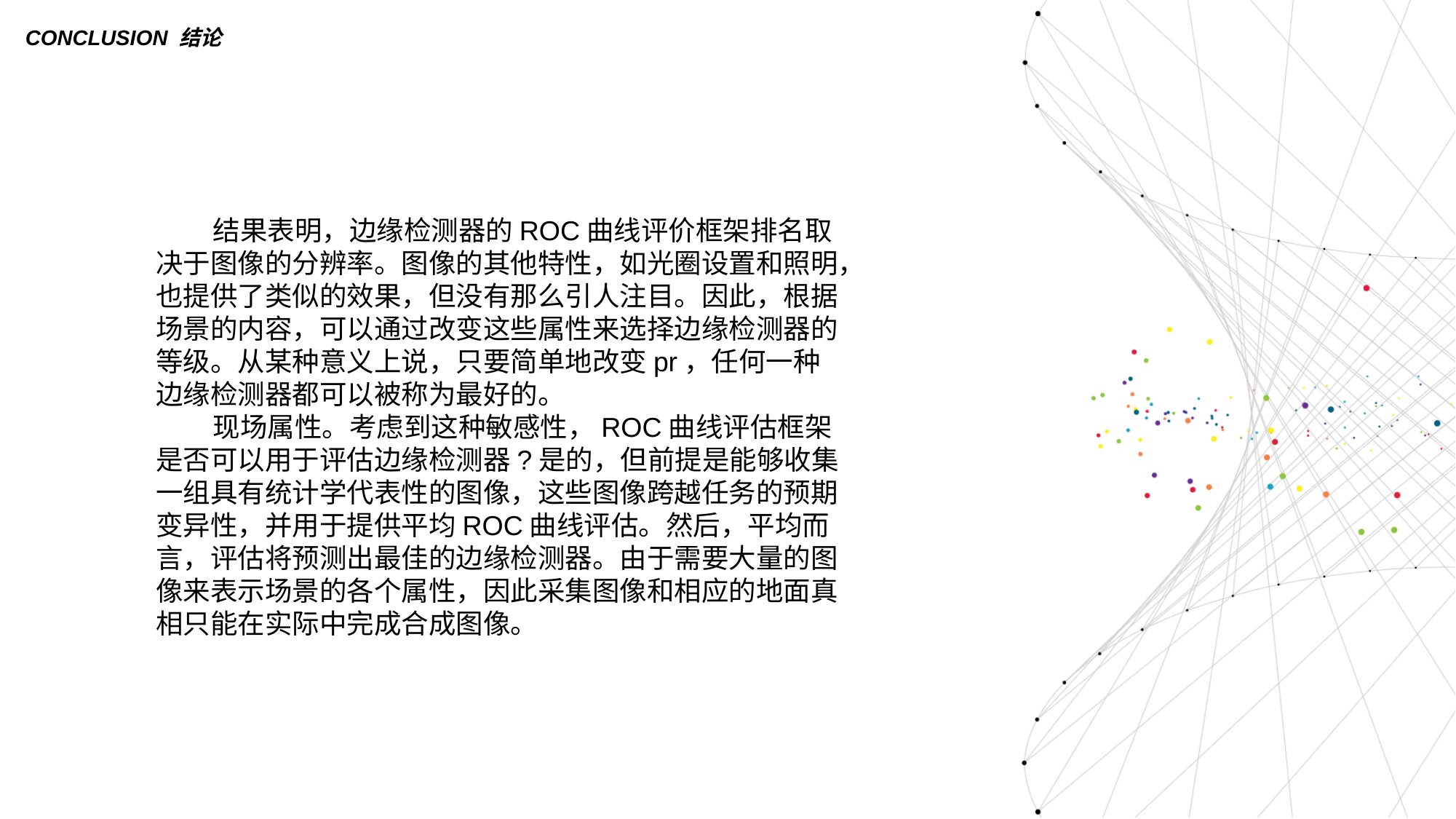

CONCLUSION 结论
   结果表明，边缘检测器的ROC曲线评价框架排名取决于图像的分辨率。图像的其他特性，如光圈设置和照明，也提供了类似的效果，但没有那么引人注目。因此，根据场景的内容，可以通过改变这些属性来选择边缘检测器的等级。从某种意义上说，只要简单地改变pr，任何一种边缘检测器都可以被称为最好的。
   现场属性。考虑到这种敏感性，ROC曲线评估框架是否可以用于评估边缘检测器?是的，但前提是能够收集一组具有统计学代表性的图像，这些图像跨越任务的预期变异性，并用于提供平均ROC曲线评估。然后，平均而言，评估将预测出最佳的边缘检测器。由于需要大量的图像来表示场景的各个属性，因此采集图像和相应的地面真相只能在实际中完成合成图像。